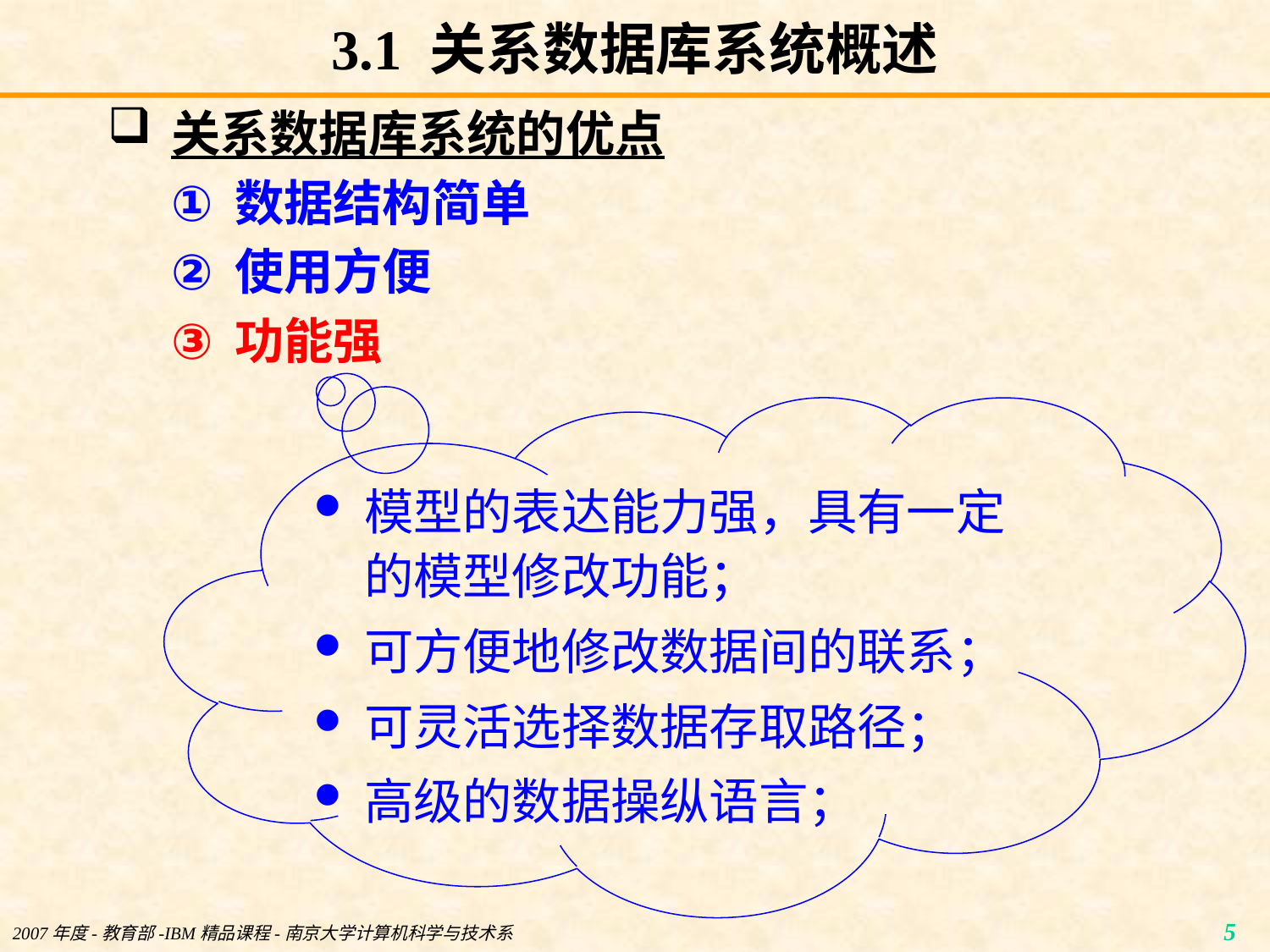

# 3.1 关系数据库系统概述
关系数据库系统的优点
数据结构简单
使用方便
功能强
模型的表达能力强，具有一定的模型修改功能；
可方便地修改数据间的联系；
可灵活选择数据存取路径；
高级的数据操纵语言；
5
2007年度-教育部-IBM精品课程-南京大学计算机科学与技术系